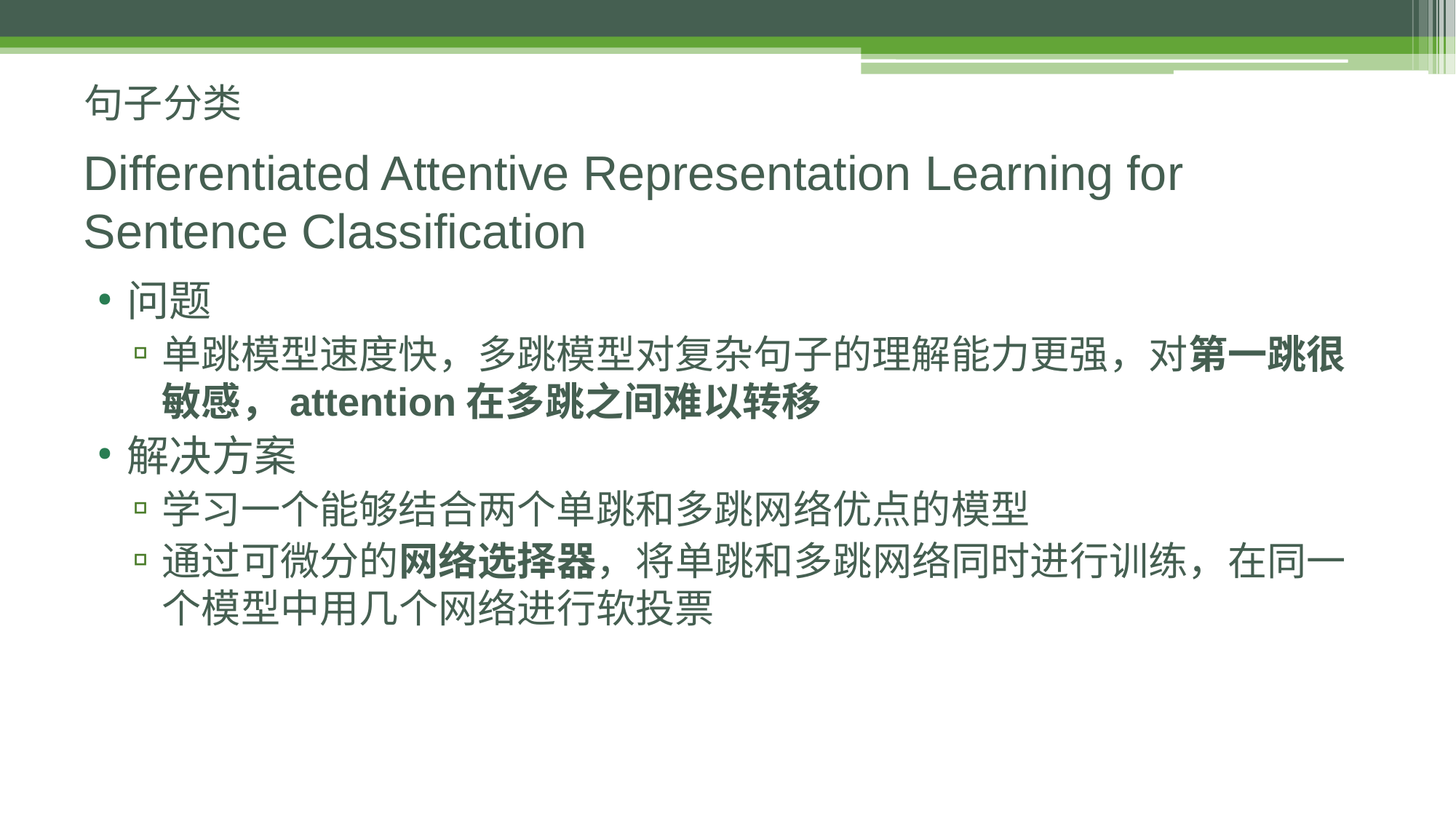

句子分类
# Differentiated Attentive Representation Learning for Sentence Classification
问题
单跳模型速度快，多跳模型对复杂句子的理解能力更强，对第一跳很敏感，attention在多跳之间难以转移
解决方案
学习一个能够结合两个单跳和多跳网络优点的模型
通过可微分的网络选择器，将单跳和多跳网络同时进行训练，在同一个模型中用几个网络进行软投票